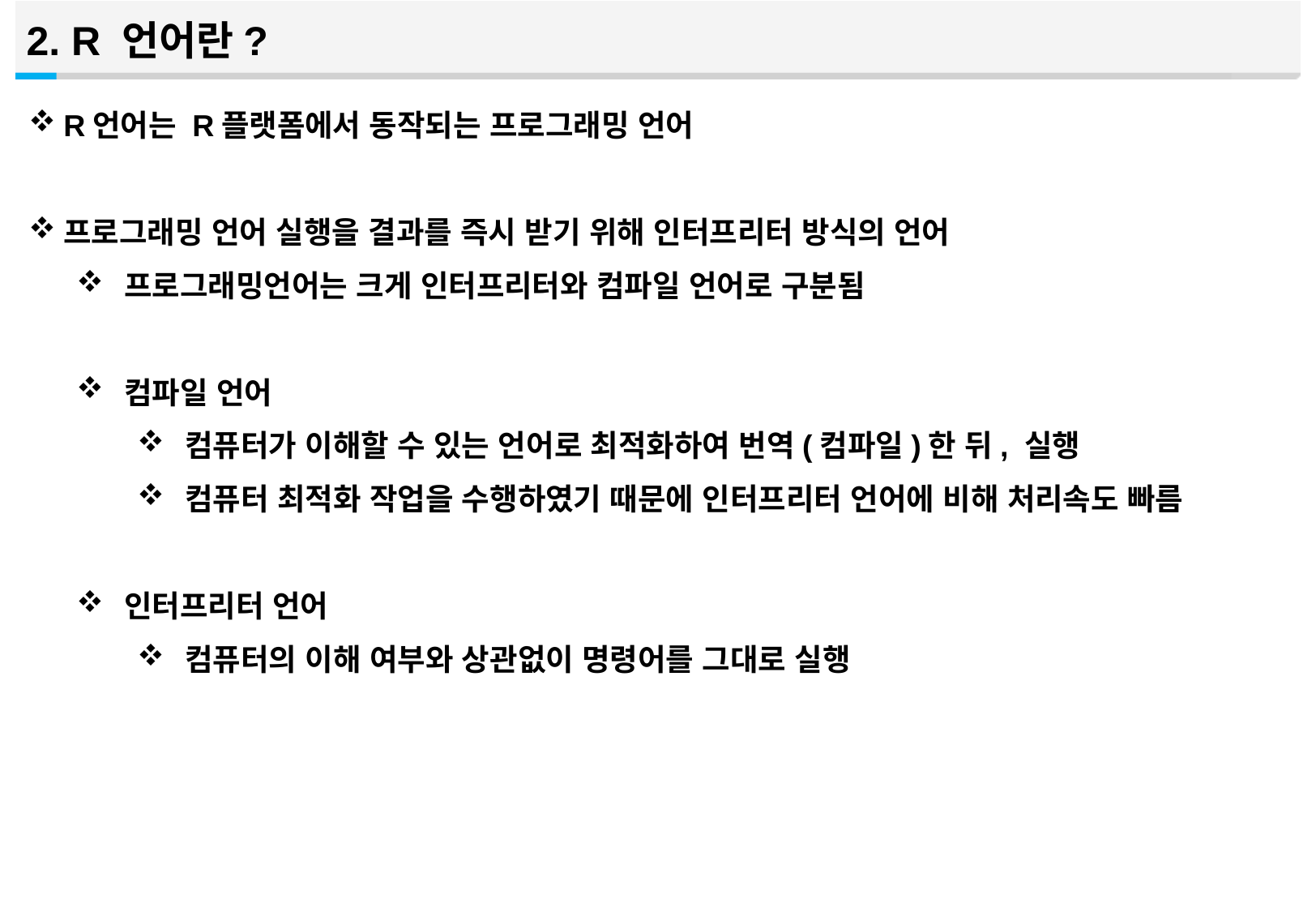

2. R 언어란?
R언어는 R플랫폼에서 동작되는 프로그래밍 언어

프로그래밍 언어 실행을 결과를 즉시 받기 위해 인터프리터 방식의 언어
프로그래밍언어는 크게 인터프리터와 컴파일 언어로 구분됨

컴파일 언어
컴퓨터가 이해할 수 있는 언어로 최적화하여 번역(컴파일)한 뒤, 실행
컴퓨터 최적화 작업을 수행하였기 때문에 인터프리터 언어에 비해 처리속도 빠름

인터프리터 언어
컴퓨터의 이해 여부와 상관없이 명령어를 그대로 실행